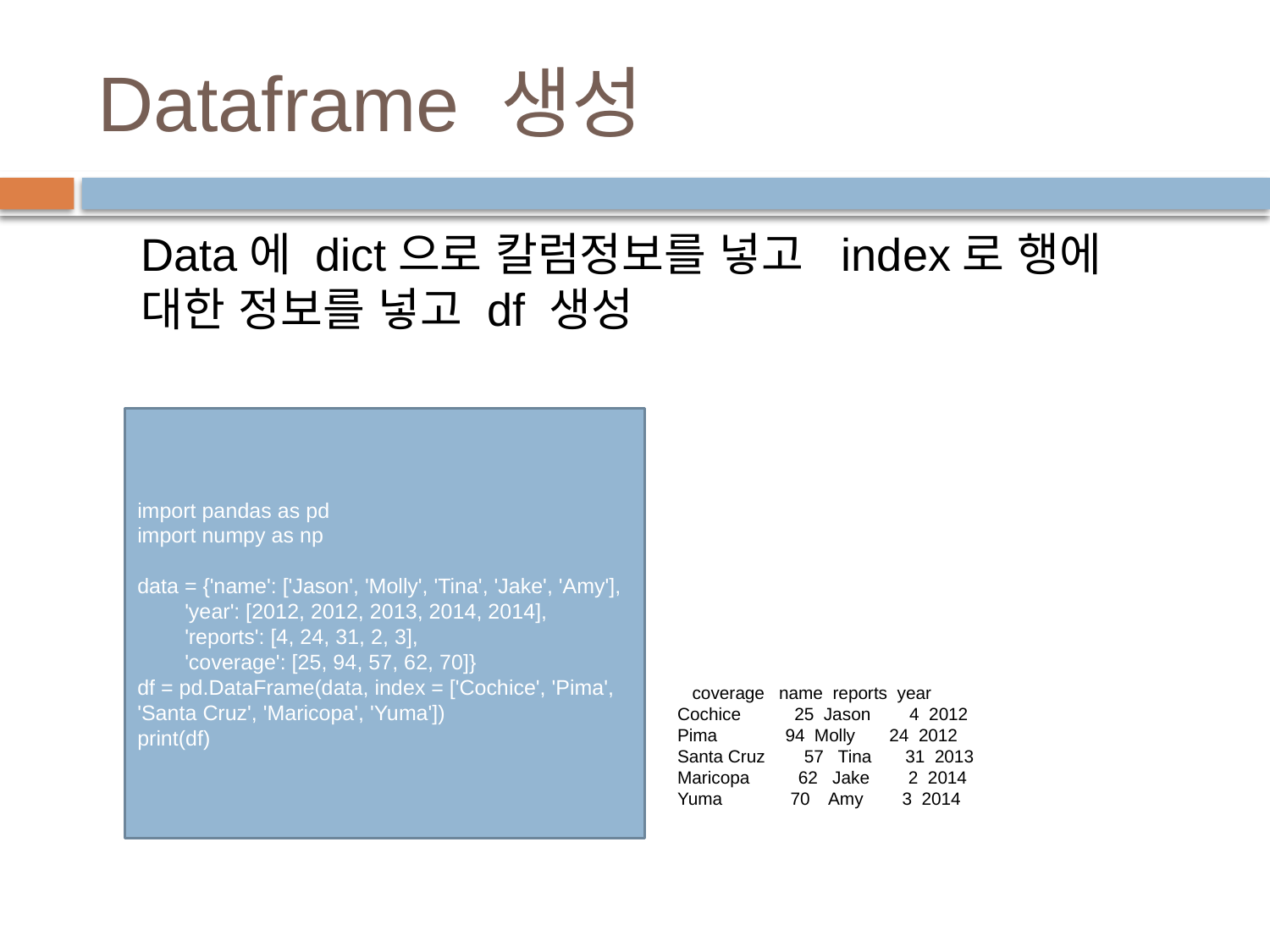

# Dataframe 생성
Data에 dict으로 칼럼정보를 넣고  index로 행에 대한 정보를 넣고 df 생성
import pandas as pd
import numpy as np

data = {'name': ['Jason', 'Molly', 'Tina', 'Jake', 'Amy'],
        'year': [2012, 2012, 2013, 2014, 2014],
        'reports': [4, 24, 31, 2, 3],
        'coverage': [25, 94, 57, 62, 70]}
df = pd.DataFrame(data, index = ['Cochice', 'Pima', 'Santa Cruz', 'Maricopa', 'Yuma'])
print(df)
   coverage   name  reports  year
Cochice           25  Jason        4  2012
Pima              94  Molly       24  2012
Santa Cruz        57   Tina       31  2013
Maricopa          62   Jake        2  2014
Yuma              70    Amy        3  2014